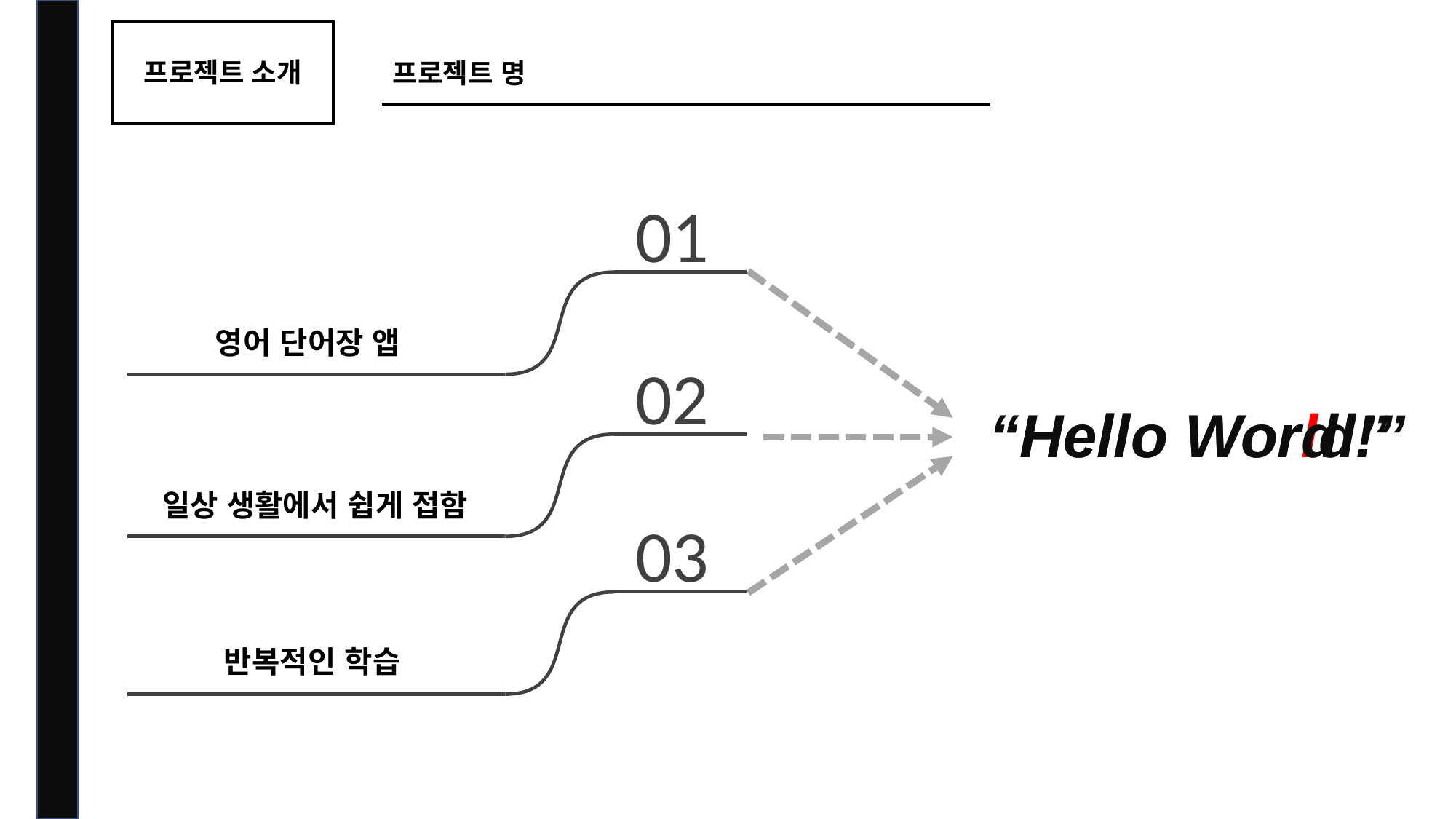

프로젝트 소개

프로젝트 명
01
영어 단어장 앱
02
일상 생활에서 쉽게 접함
“Hello World!”
“Hello Word!”
03
반복적인 학습